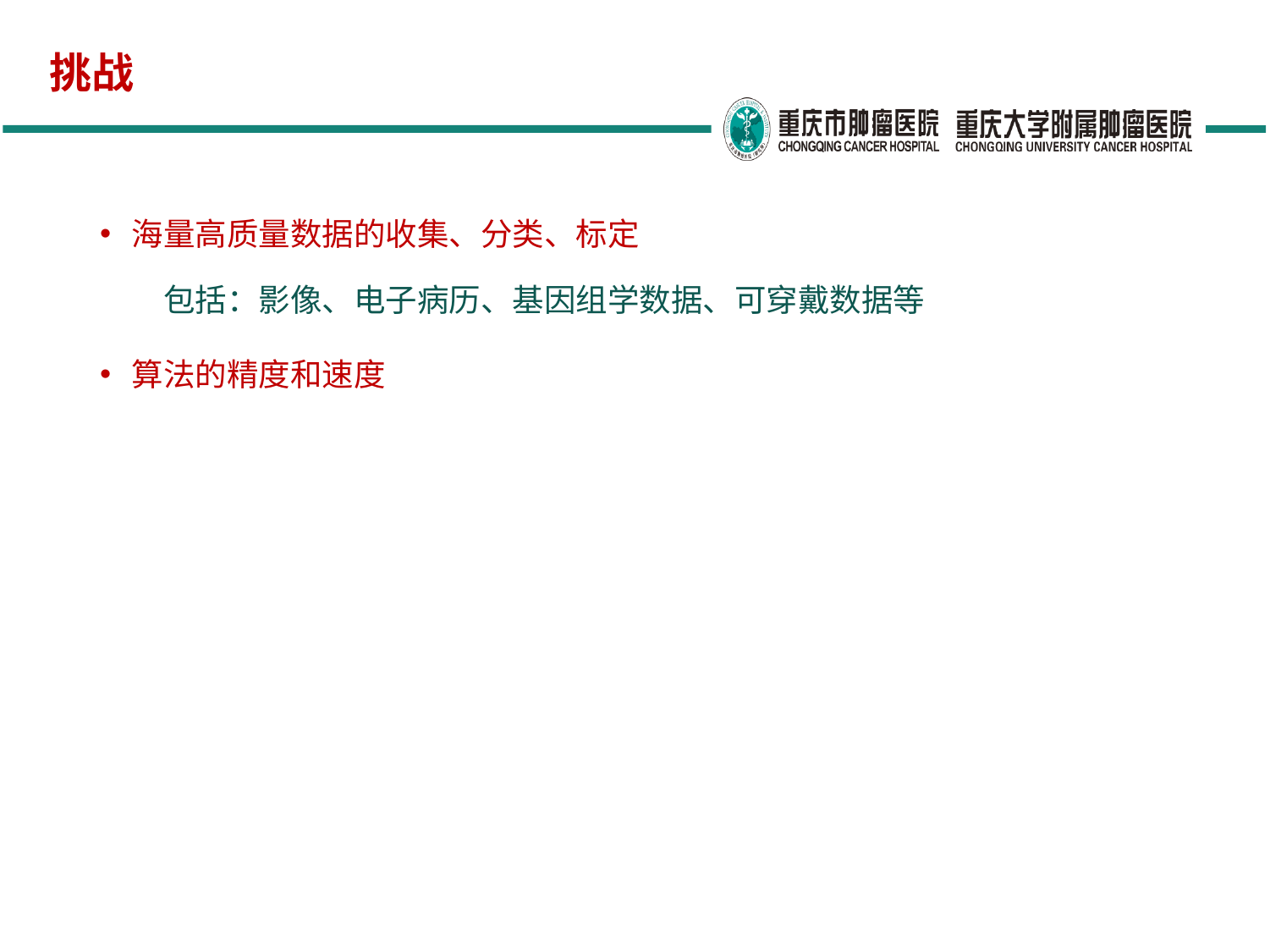

挑战
海量高质量数据的收集、分类、标定
包括：影像、电子病历、基因组学数据、可穿戴数据等
算法的精度和速度